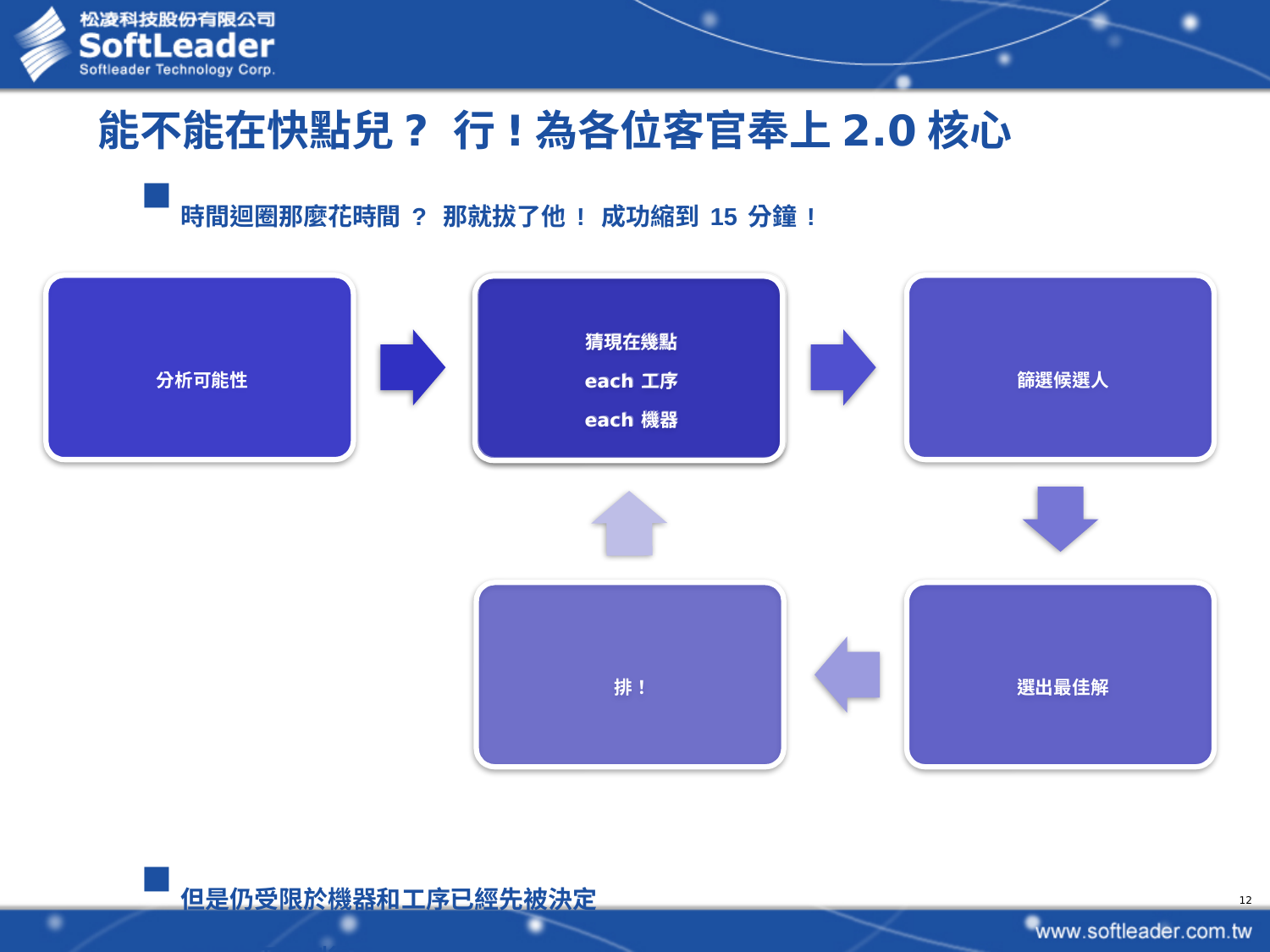

# 能不能在快點兒? 行!為各位客官奉上2.0核心
分析可能性

猜現在幾點
each工序
each機器

篩選候選人

選出最佳解

排！

猜現在幾點
each工序
each機器
時間迴圈那麼花時間? 那就拔了他! 成功縮到15分鐘!

但是仍受限於機器和工序已經先被決定
這版先天限制很多…
12